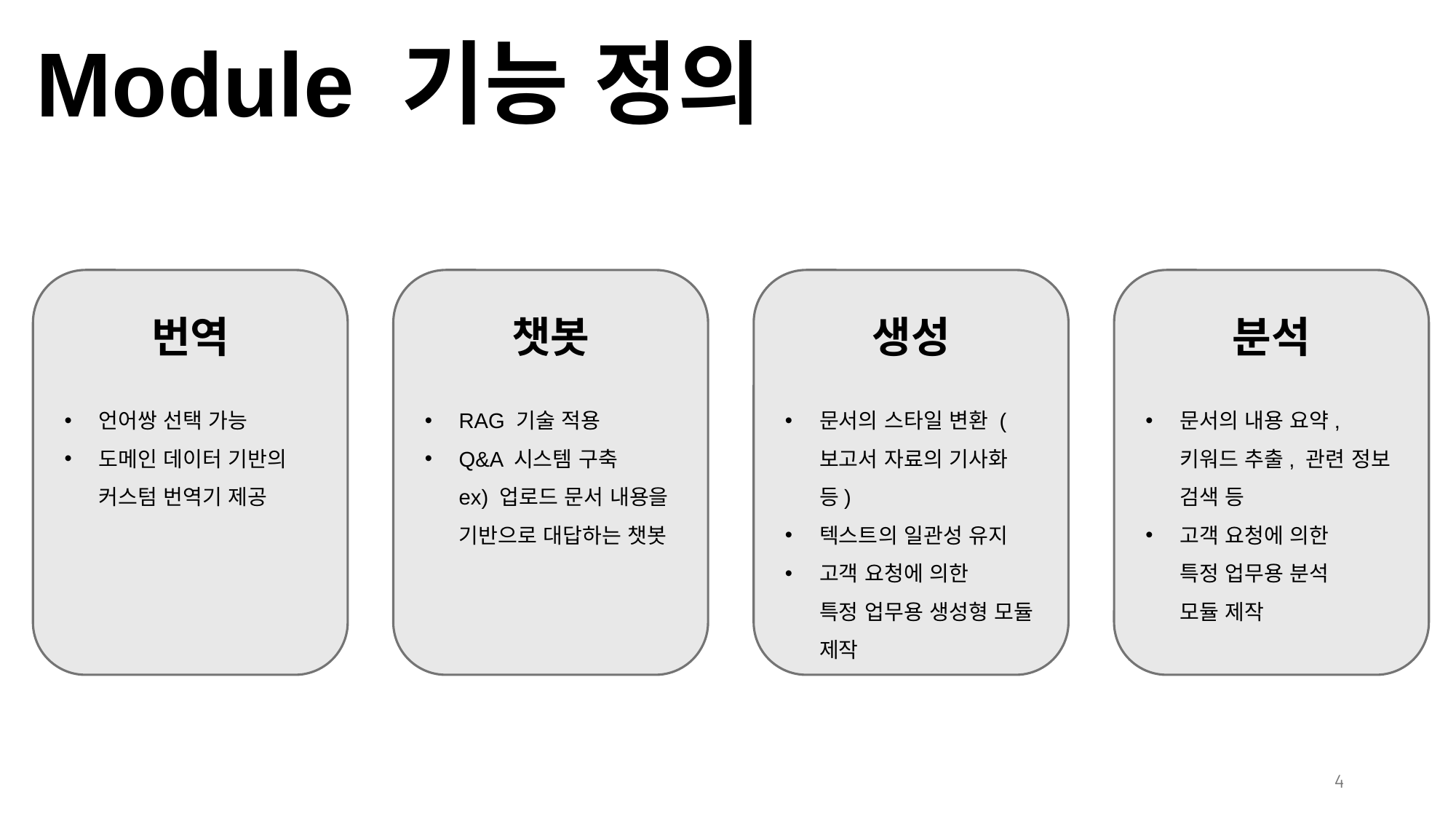

# Module 기능 정의

번역
챗봇
생성
분석
문서의 내용 요약, 키워드 추출, 관련 정보 검색 등
고객 요청에 의한
특정 업무용 분석
모듈 제작
문서의 스타일 변환 (보고서 자료의 기사화 등)
텍스트의 일관성 유지
고객 요청에 의한
특정 업무용 생성형 모듈 제작
RAG 기술 적용
Q&A 시스템 구축
ex) 업로드 문서 내용을 기반으로 대답하는 챗봇
언어쌍 선택 가능
도메인 데이터 기반의 커스텀 번역기 제공
4